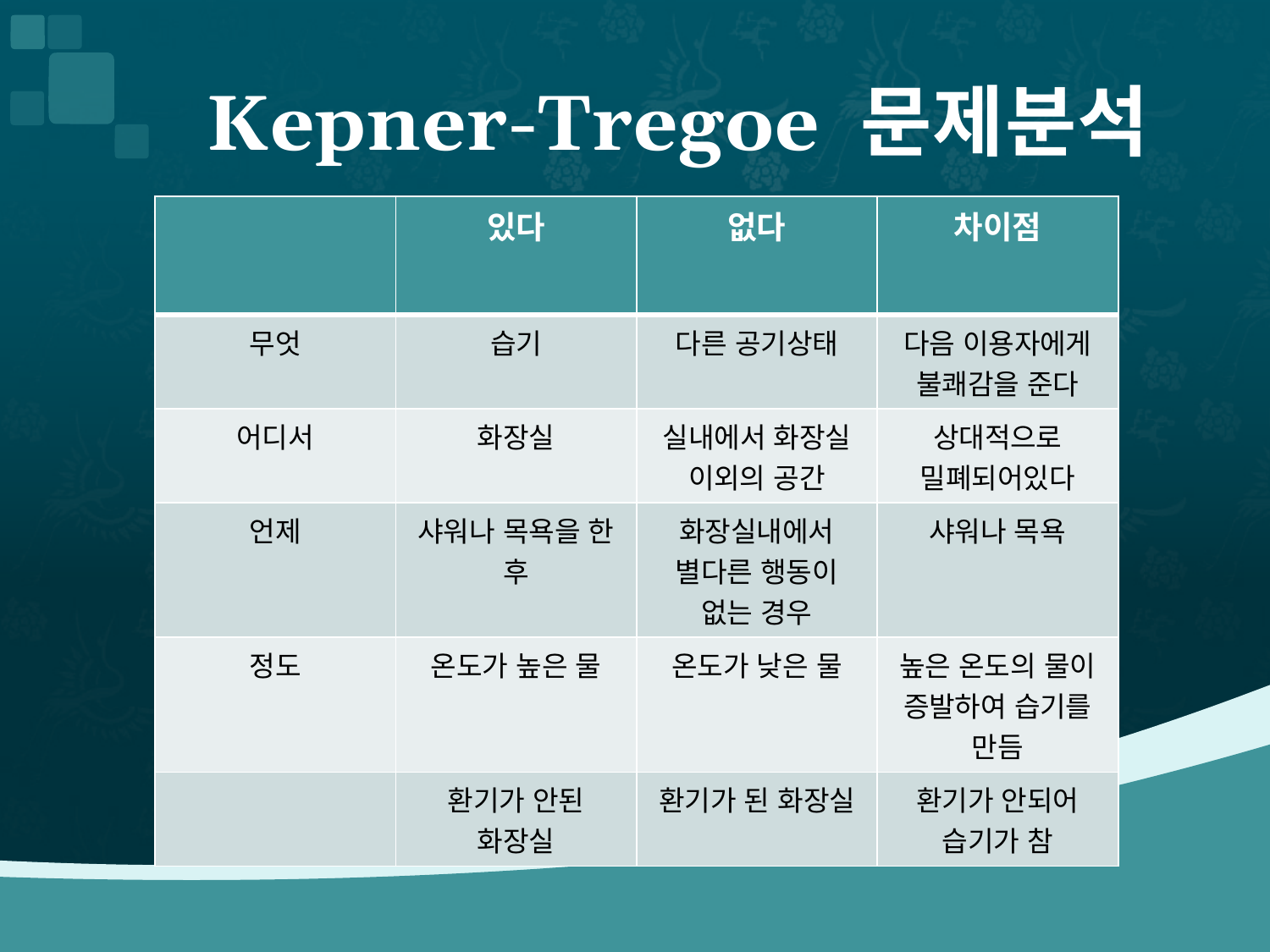

# Kepner-Tregoe 문제분석
|  | 있다 | 없다 | 차이점 |
| --- | --- | --- | --- |
| 무엇 | 습기 | 다른 공기상태 | 다음 이용자에게 불쾌감을 준다 |
| 어디서 | 화장실 | 실내에서 화장실 이외의 공간 | 상대적으로 밀폐되어있다 |
| 언제 | 샤워나 목욕을 한 후 | 화장실내에서 별다른 행동이 없는 경우 | 샤워나 목욕 |
| 정도 | 온도가 높은 물 | 온도가 낮은 물 | 높은 온도의 물이 증발하여 습기를 만듬 |
|  | 환기가 안된 화장실 | 환기가 된 화장실 | 환기가 안되어 습기가 참 |